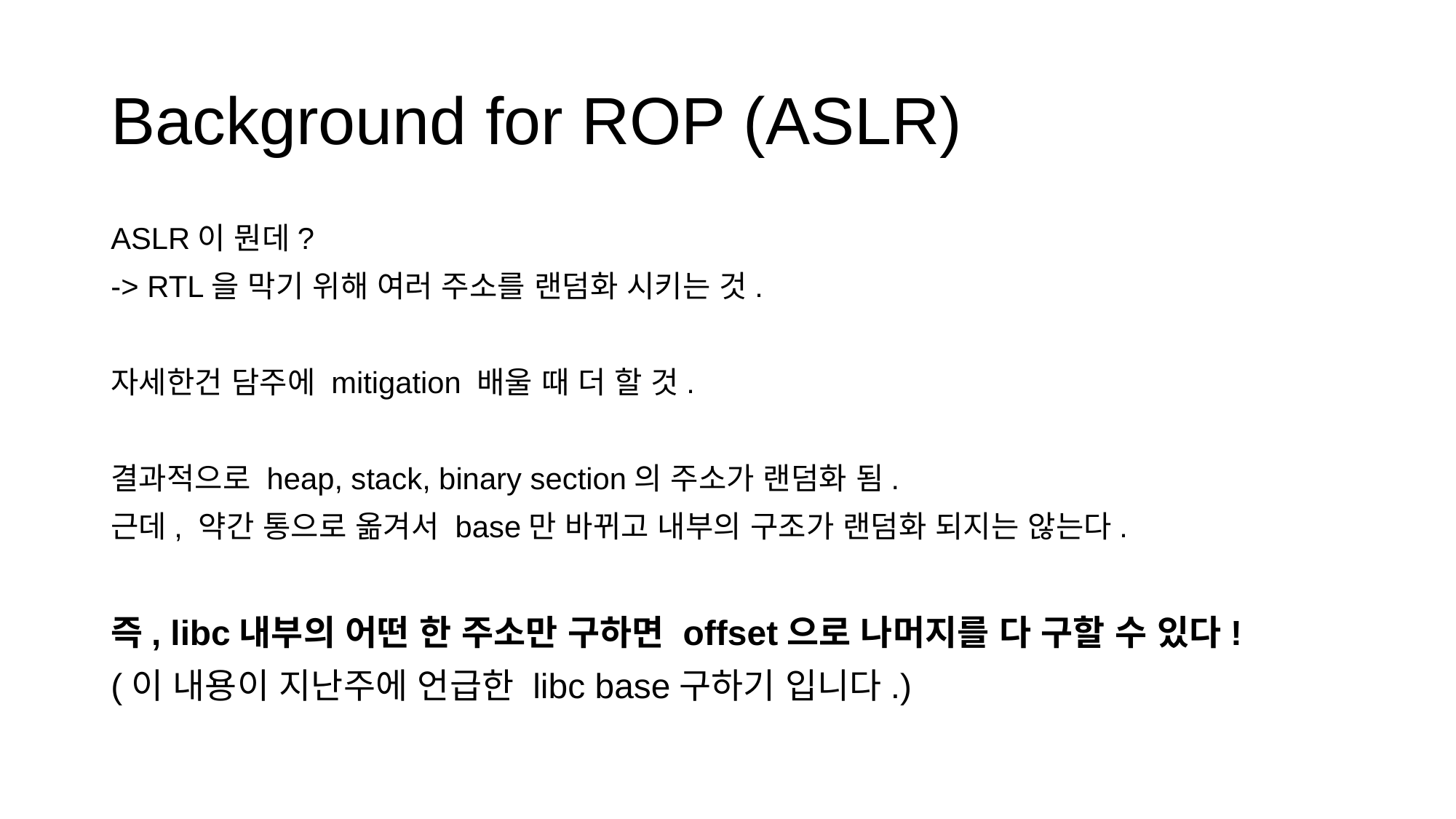

# Background for ROP (ASLR)
ASLR이 뭔데?
-> RTL을 막기 위해 여러 주소를 랜덤화 시키는 것.

자세한건 담주에 mitigation 배울 때 더 할 것.

결과적으로 heap, stack, binary section의 주소가 랜덤화 됨.
근데, 약간 통으로 옮겨서 base만 바뀌고 내부의 구조가 랜덤화 되지는 않는다.

즉, libc내부의 어떤 한 주소만 구하면 offset으로 나머지를 다 구할 수 있다!
(이 내용이 지난주에 언급한 libc base구하기 입니다.)